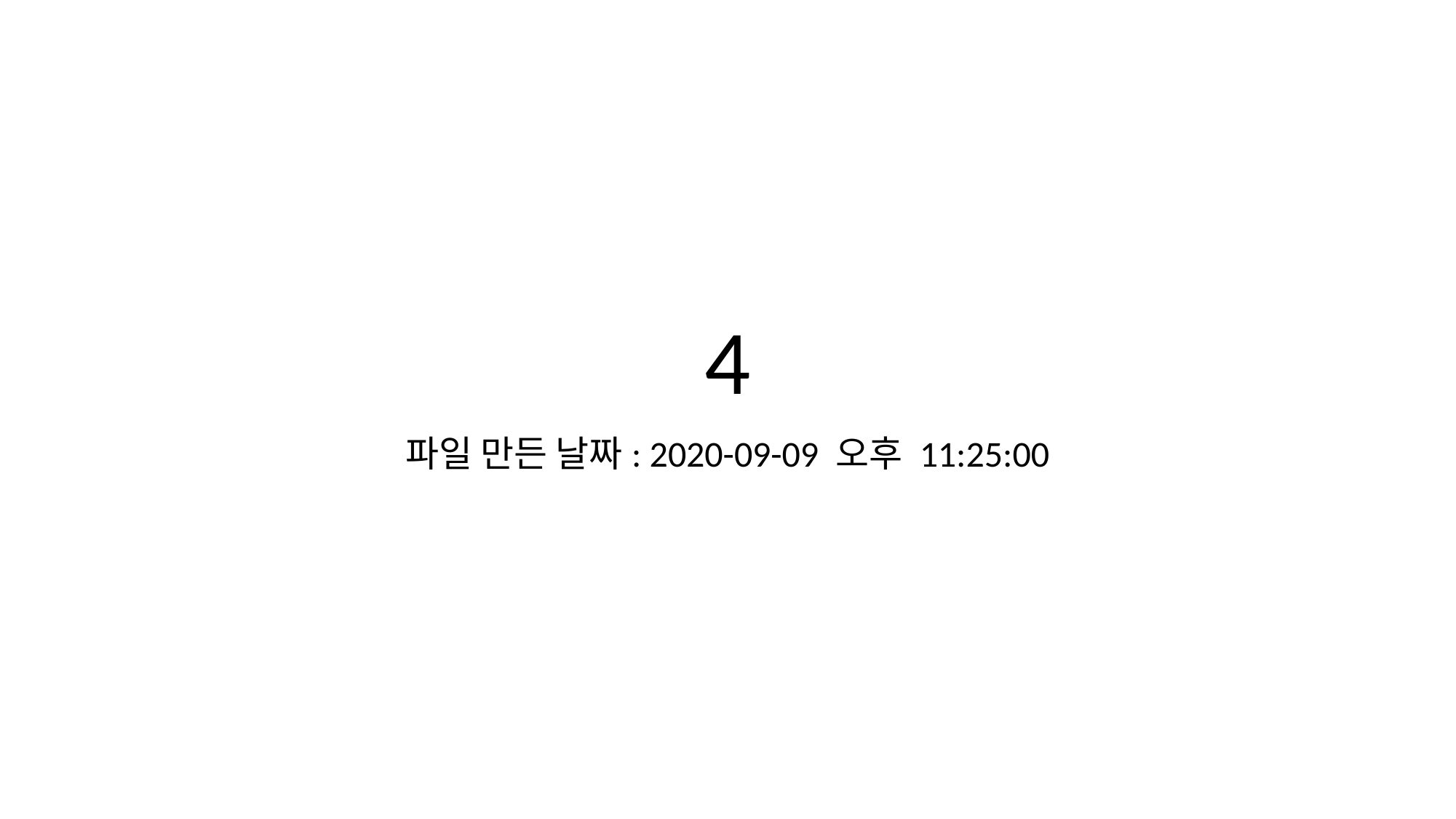

# 4
파일 만든 날짜: 2020-09-09 오후 11:25:00